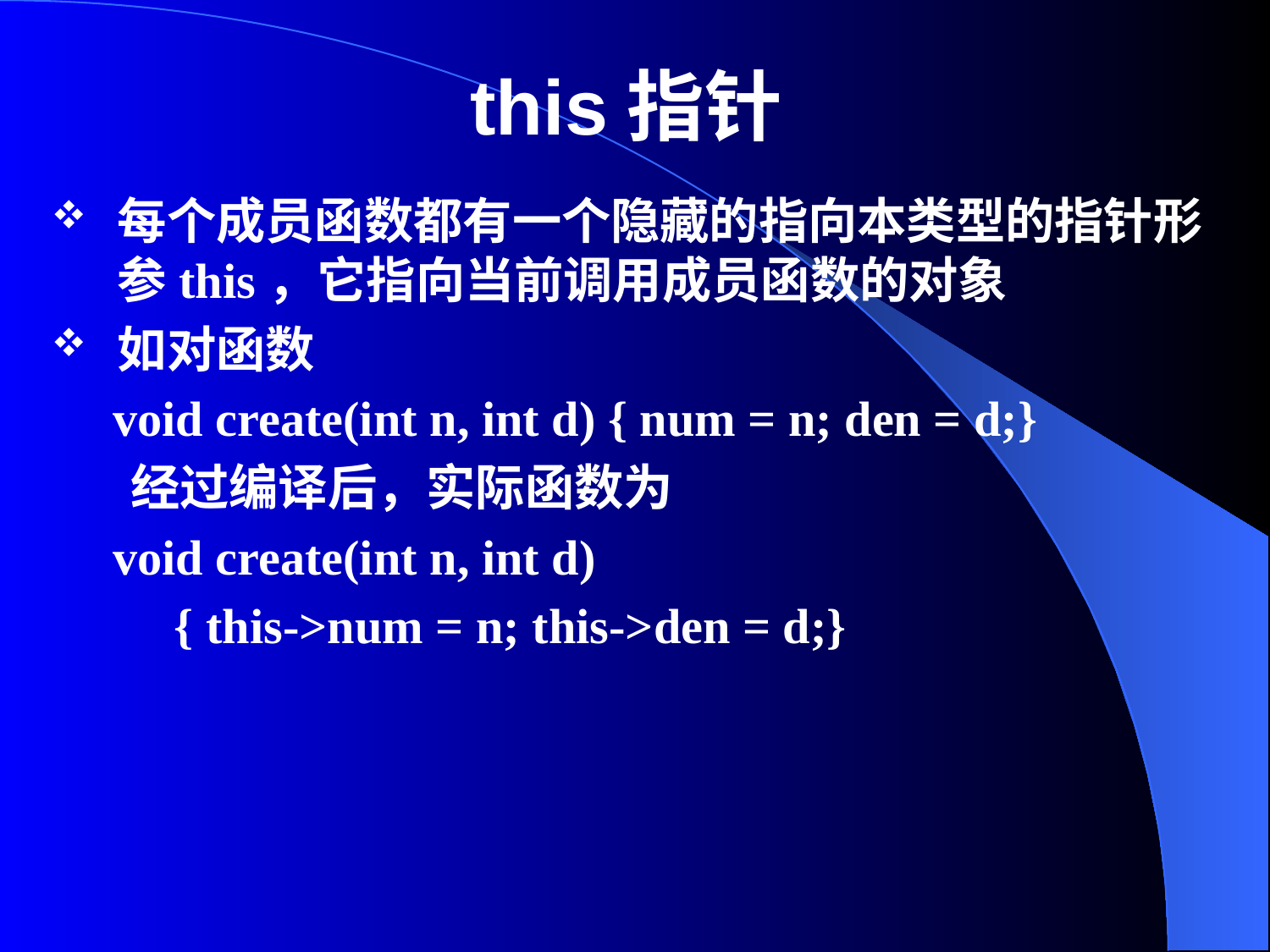

# this指针
每个成员函数都有一个隐藏的指向本类型的指针形参this，它指向当前调用成员函数的对象
如对函数
     void create(int n, int d) { num = n; den = d;}
      经过编译后，实际函数为
     void create(int n, int d)
          { this->num = n; this->den = d;}